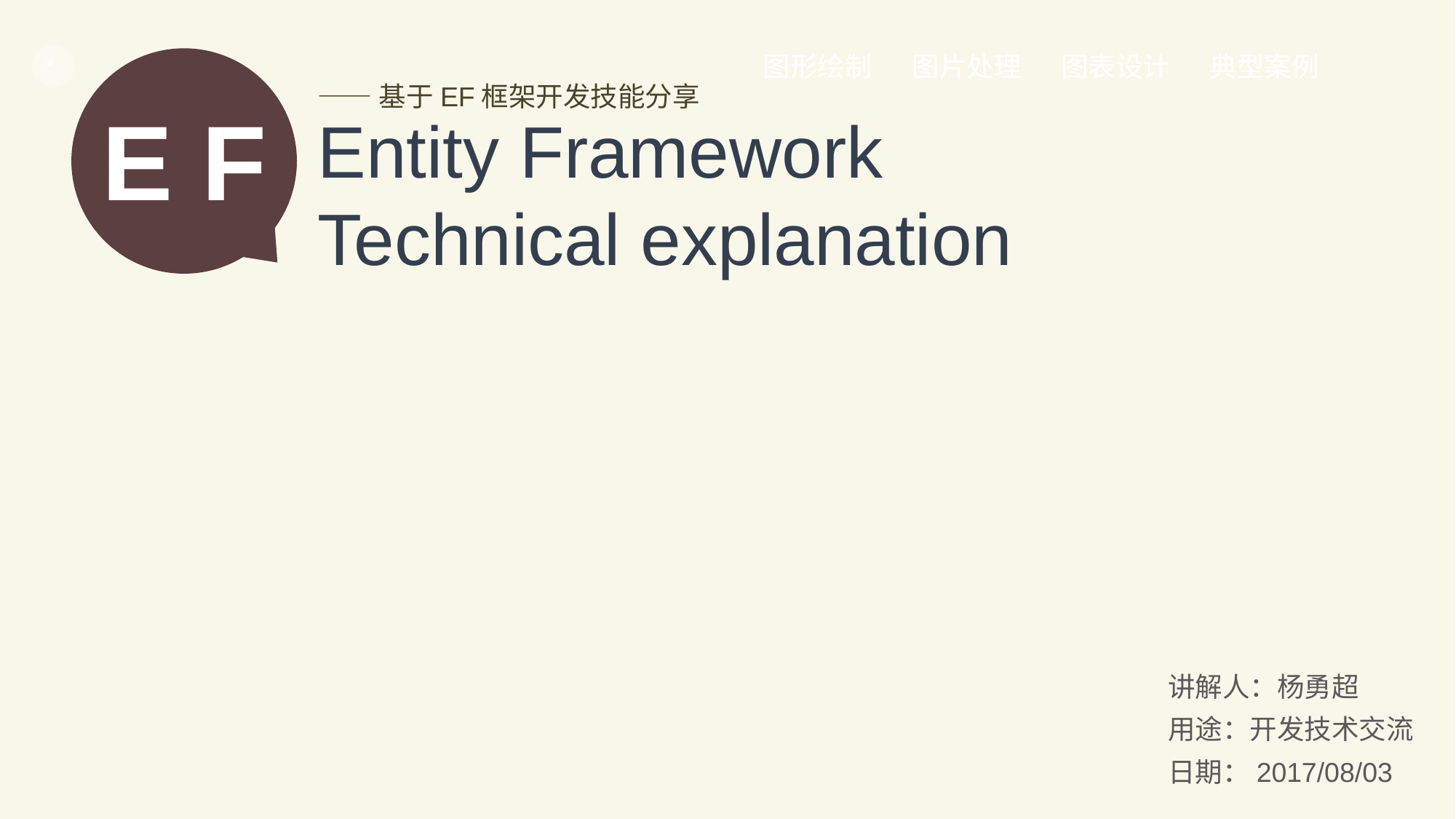

图形绘制
图片处理
图表设计
典型案例

*

 E F
——基于EF框架开发技能分享
Entity Framework
Technical explanation
讲解人：杨勇超
用途：开发技术交流
日期：2017/08/03